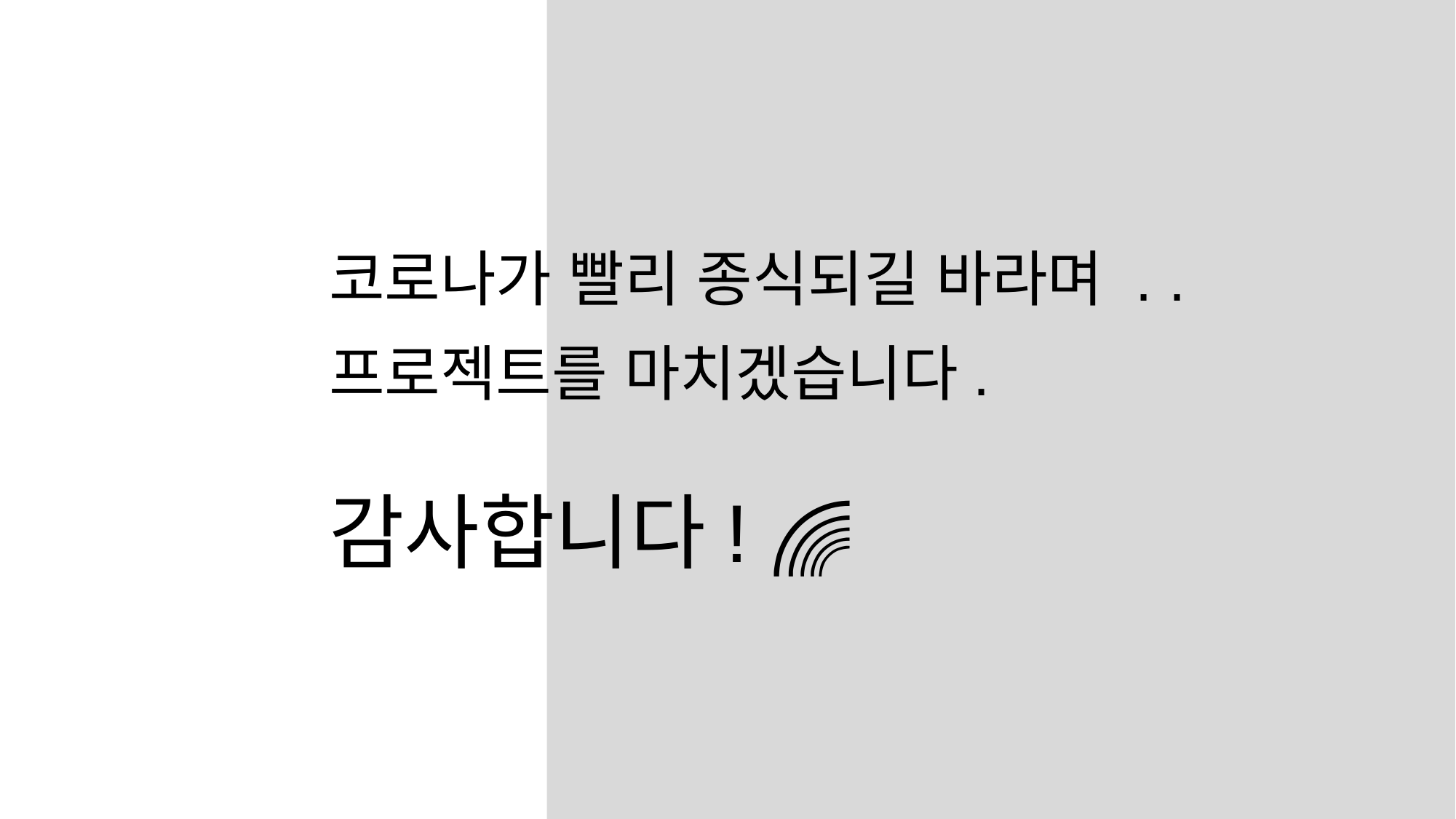

코로나가 빨리 종식되길 바라며 . .

프로젝트를 마치겠습니다.

감사합니다! 🌈